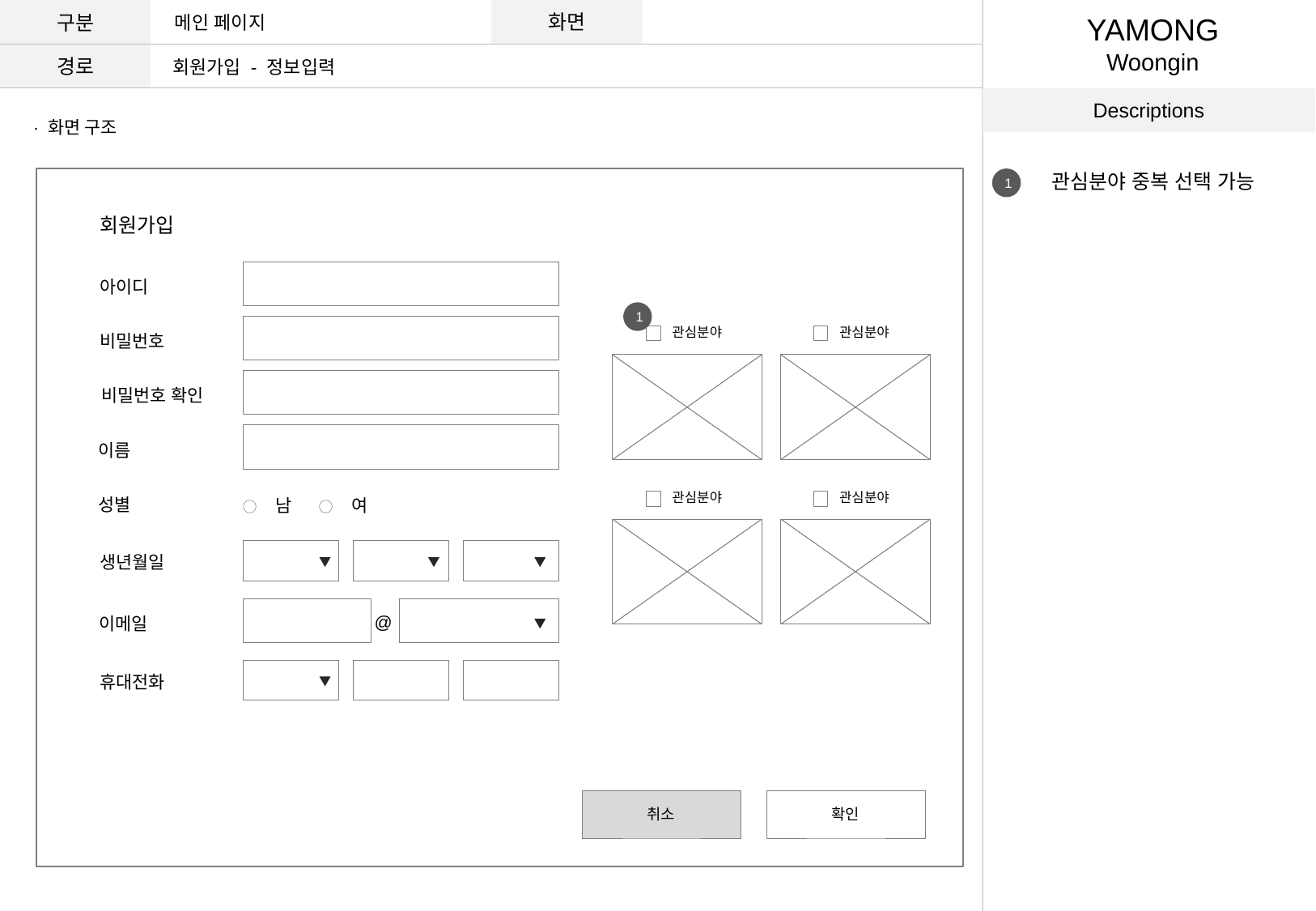

구분
화면
메인 페이지
YAMONG
Woongin
경로
회원가입 - 정보입력
Descriptions
· 화면 구조
관심분야 중복 선택 가능

1
회원가입

아이디
1

관심분야
관심분야
비밀번호

비밀번호 확인

이름
관심분야
관심분야
성별
남
여

생년월일

@
이메일

휴대전화

취소
확인